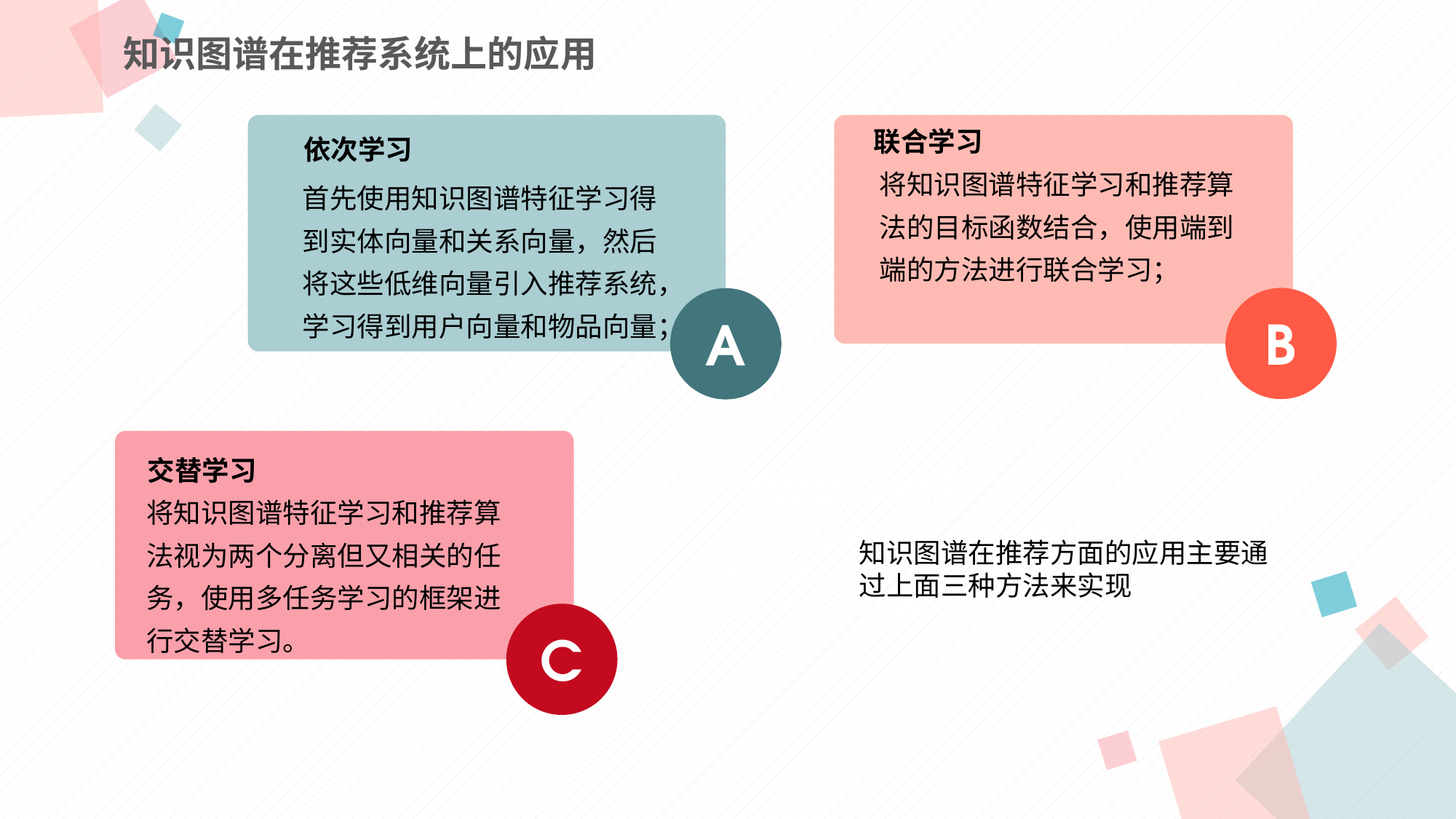

知识图谱在推荐系统上的应用
联合学习

依次学习
将知识图谱特征学习和推荐算法的目标函数结合，使用端到端的方法进行联合学习；
首先使用知识图谱特征学习得到实体向量和关系向量，然后将这些低维向量引入推荐系统，学习得到用户向量和物品向量；
B
A

交替学习
点击此处添加标题
将知识图谱特征学习和推荐算法视为两个分离但又相关的任务，使用多任务学习的框架进行交替学习。
标题数字等都可以通过点击和重新输入进行更改，顶部“开始”面板中可以对字体、字号、颜色等进行修改。
知识图谱在推荐方面的应用主要通过上面三种方法来实现
C